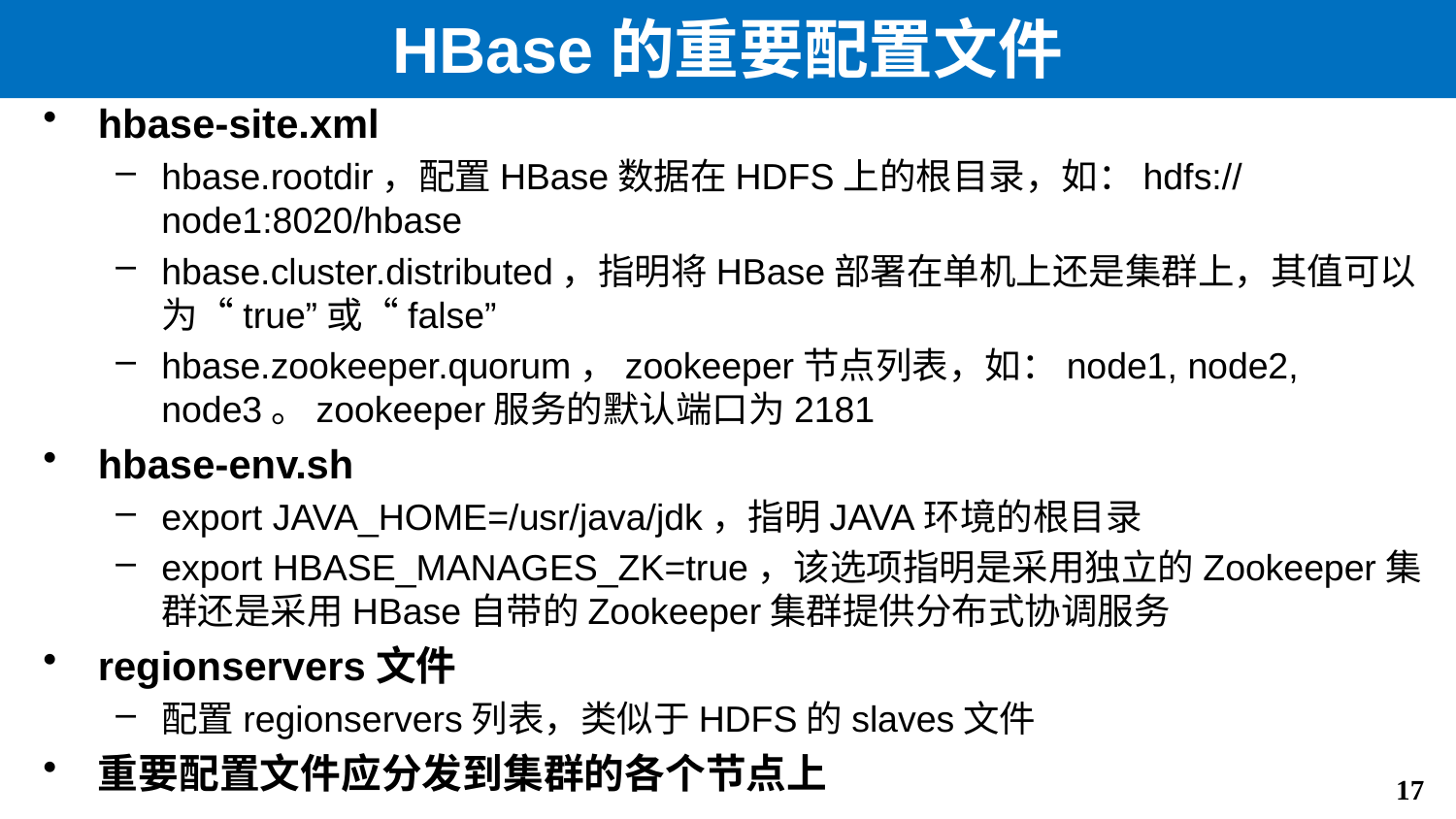

# HBase的重要配置文件
hbase-site.xml
hbase.rootdir，配置HBase数据在HDFS上的根目录，如：hdfs://node1:8020/hbase
hbase.cluster.distributed，指明将HBase部署在单机上还是集群上，其值可以为“true”或“false”
hbase.zookeeper.quorum，zookeeper节点列表，如：node1, node2, node3。zookeeper服务的默认端口为2181
hbase-env.sh
export JAVA_HOME=/usr/java/jdk，指明JAVA环境的根目录
export HBASE_MANAGES_ZK=true，该选项指明是采用独立的Zookeeper集群还是采用HBase自带的Zookeeper集群提供分布式协调服务
regionservers文件
配置regionservers列表，类似于HDFS的slaves文件
重要配置文件应分发到集群的各个节点上